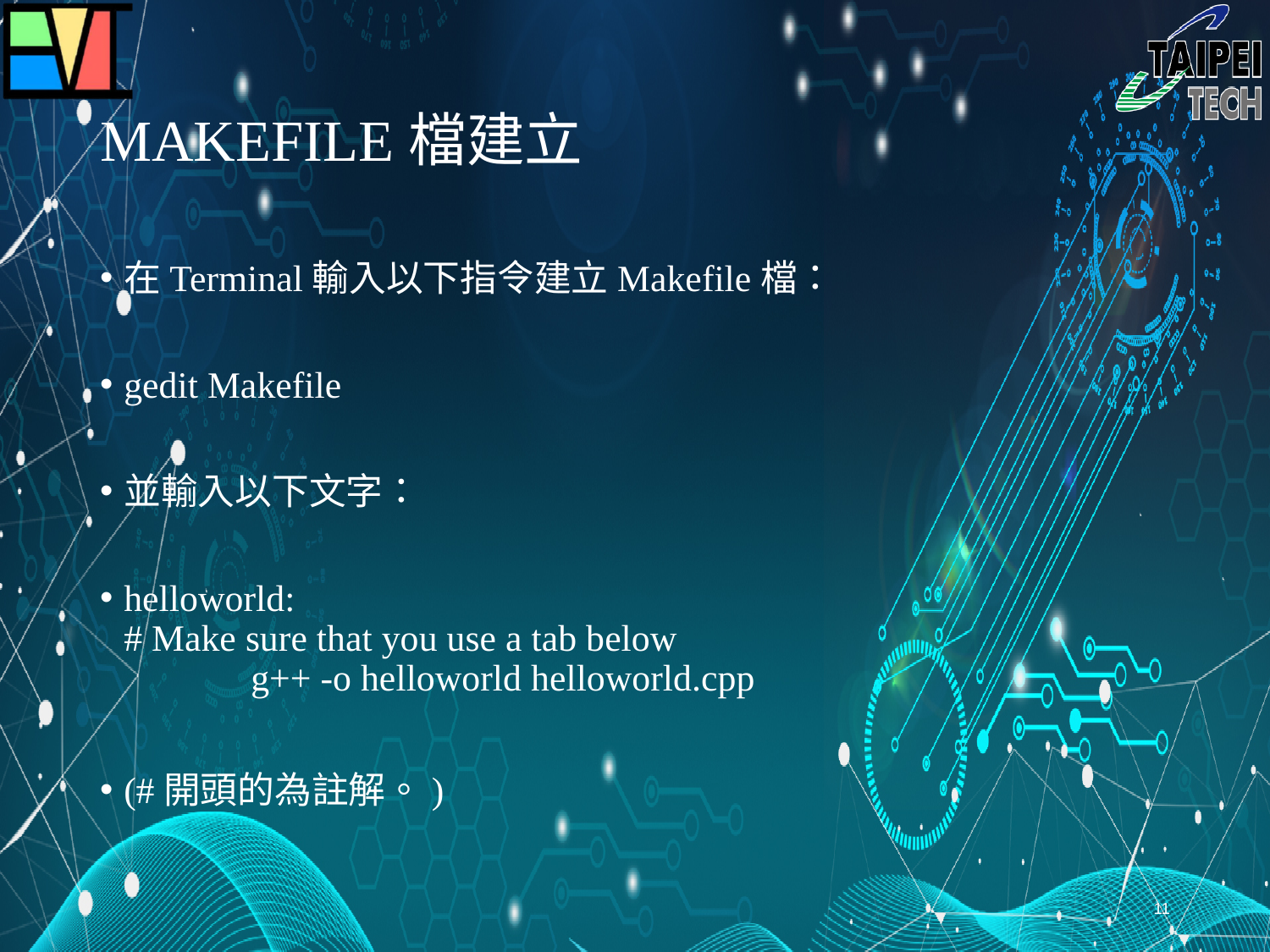

# MAKEFILE檔建立
在Terminal輸入以下指令建立Makefile檔：

gedit Makefile

並輸入以下文字：

helloworld:
# Make sure that you use a tab below
	g++ -o helloworld helloworld.cpp

(#開頭的為註解。)
11